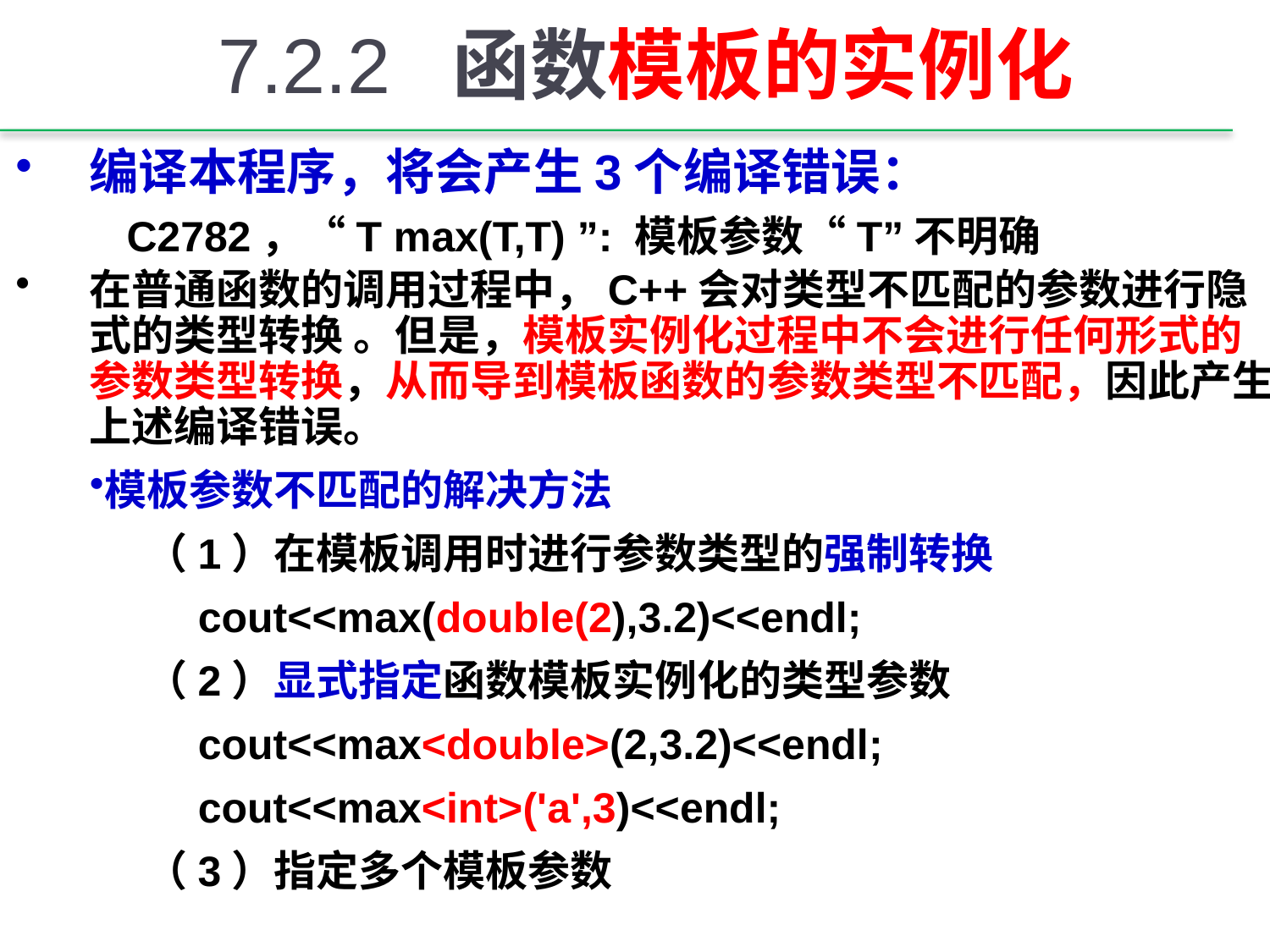

# 7.2.2  函数模板的实例化
编译本程序，将会产生3个编译错误：
C2782，“T max(T,T) ”: 模板参数“T”不明确
在普通函数的调用过程中，C++会对类型不匹配的参数进行隐式的类型转换 。但是，模板实例化过程中不会进行任何形式的参数类型转换，从而导到模板函数的参数类型不匹配，因此产生上述编译错误。
模板参数不匹配的解决方法
（1）在模板调用时进行参数类型的强制转换
cout<<max(double(2),3.2)<<endl;
（2）显式指定函数模板实例化的类型参数
cout<<max<double>(2,3.2)<<endl;
cout<<max<int>('a',3)<<endl;
（3）指定多个模板参数